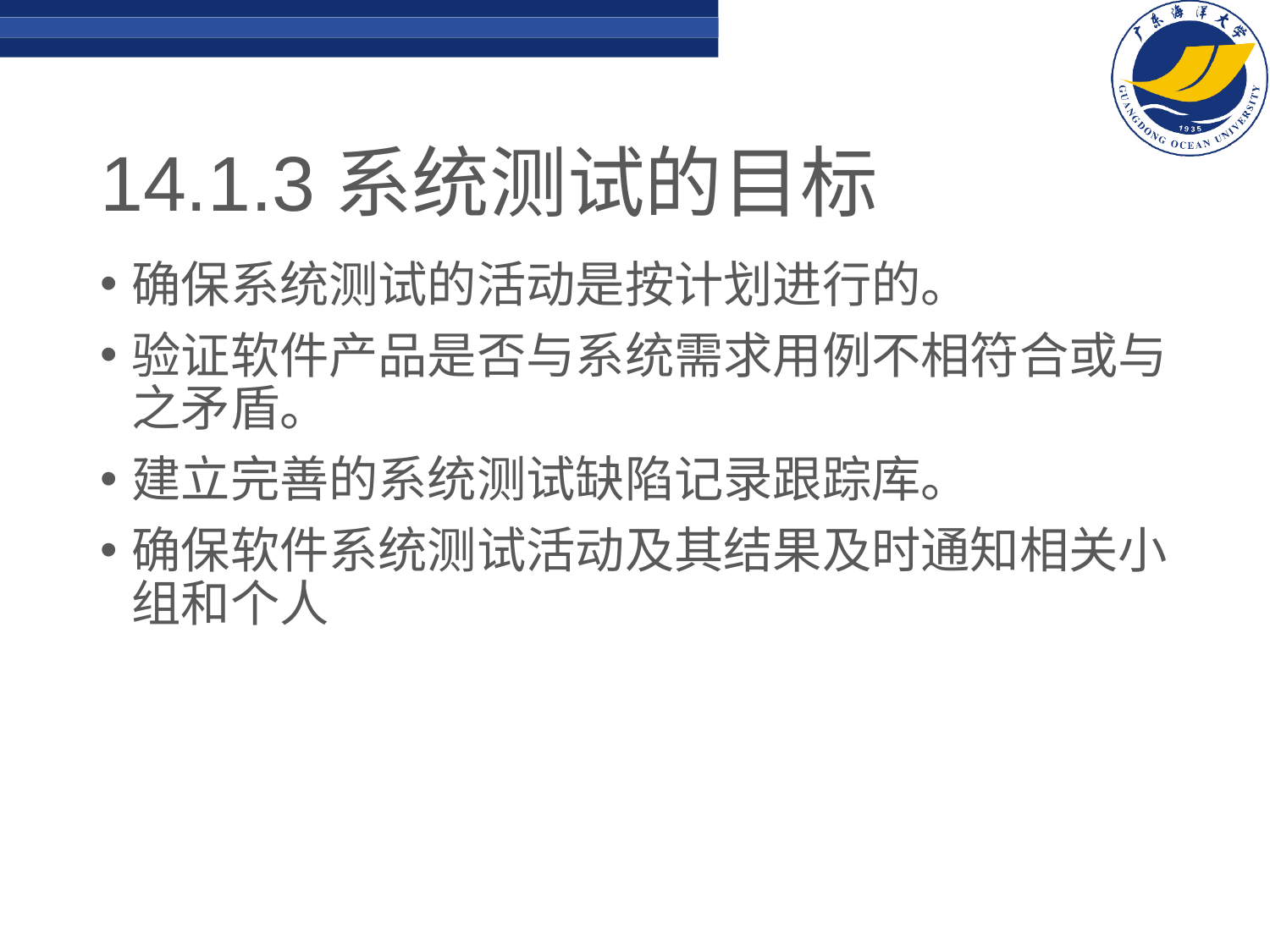

# 14.1.3系统测试的目标
确保系统测试的活动是按计划进行的。
验证软件产品是否与系统需求用例不相符合或与之矛盾。
建立完善的系统测试缺陷记录跟踪库。
确保软件系统测试活动及其结果及时通知相关小组和个人
9